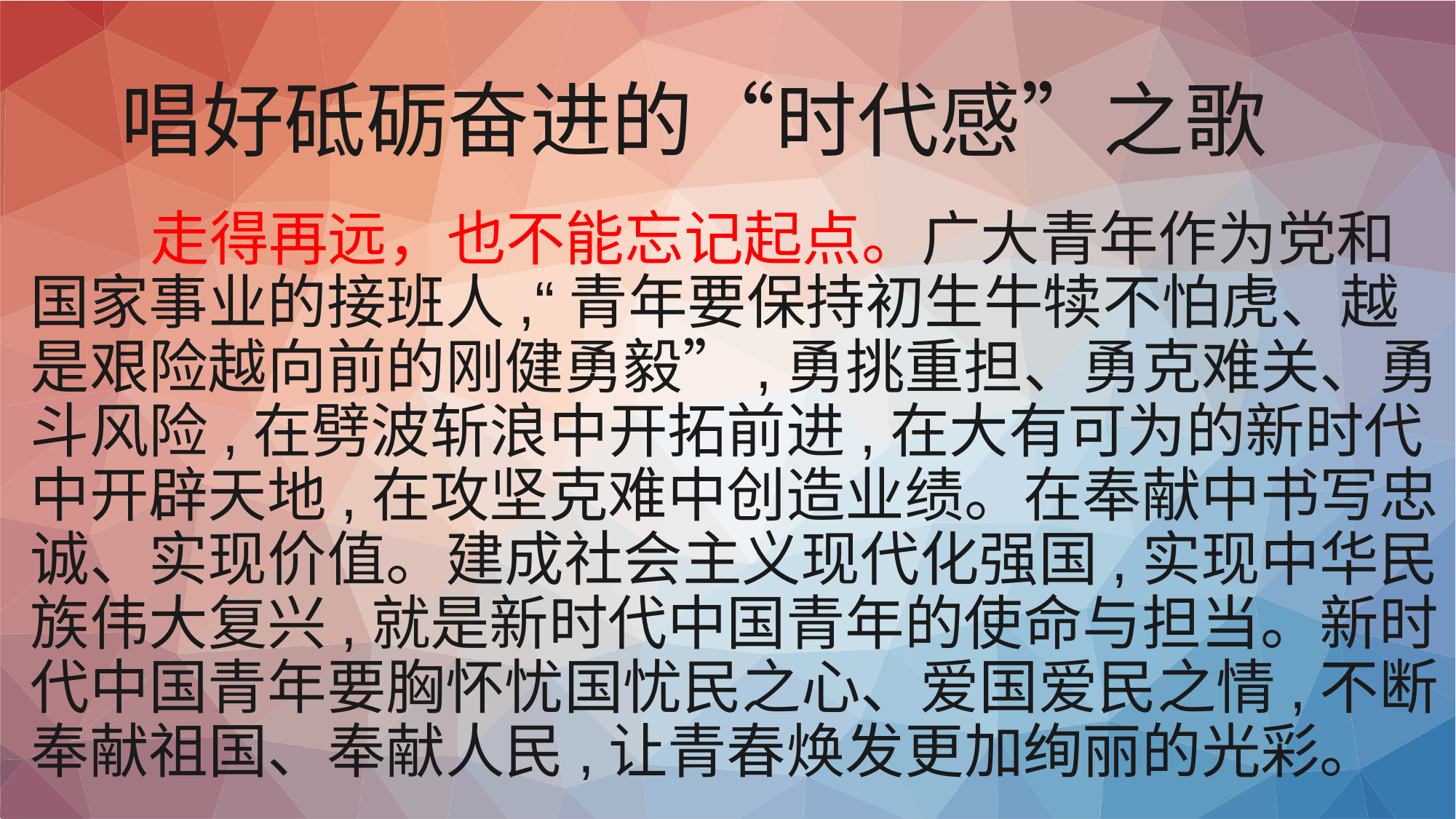

唱好砥砺奋进的“时代感”之歌
        走得再远，也不能忘记起点。广大青年作为党和国家事业的接班人,“青年要保持初生牛犊不怕虎、越是艰险越向前的刚健勇毅”,勇挑重担、勇克难关、勇斗风险,在劈波斩浪中开拓前进,在大有可为的新时代中开辟天地,在攻坚克难中创造业绩。在奉献中书写忠诚、实现价值。建成社会主义现代化强国,实现中华民族伟大复兴,就是新时代中国青年的使命与担当。新时代中国青年要胸怀忧国忧民之心、爱国爱民之情,不断奉献祖国、奉献人民,让青春焕发更加绚丽的光彩。